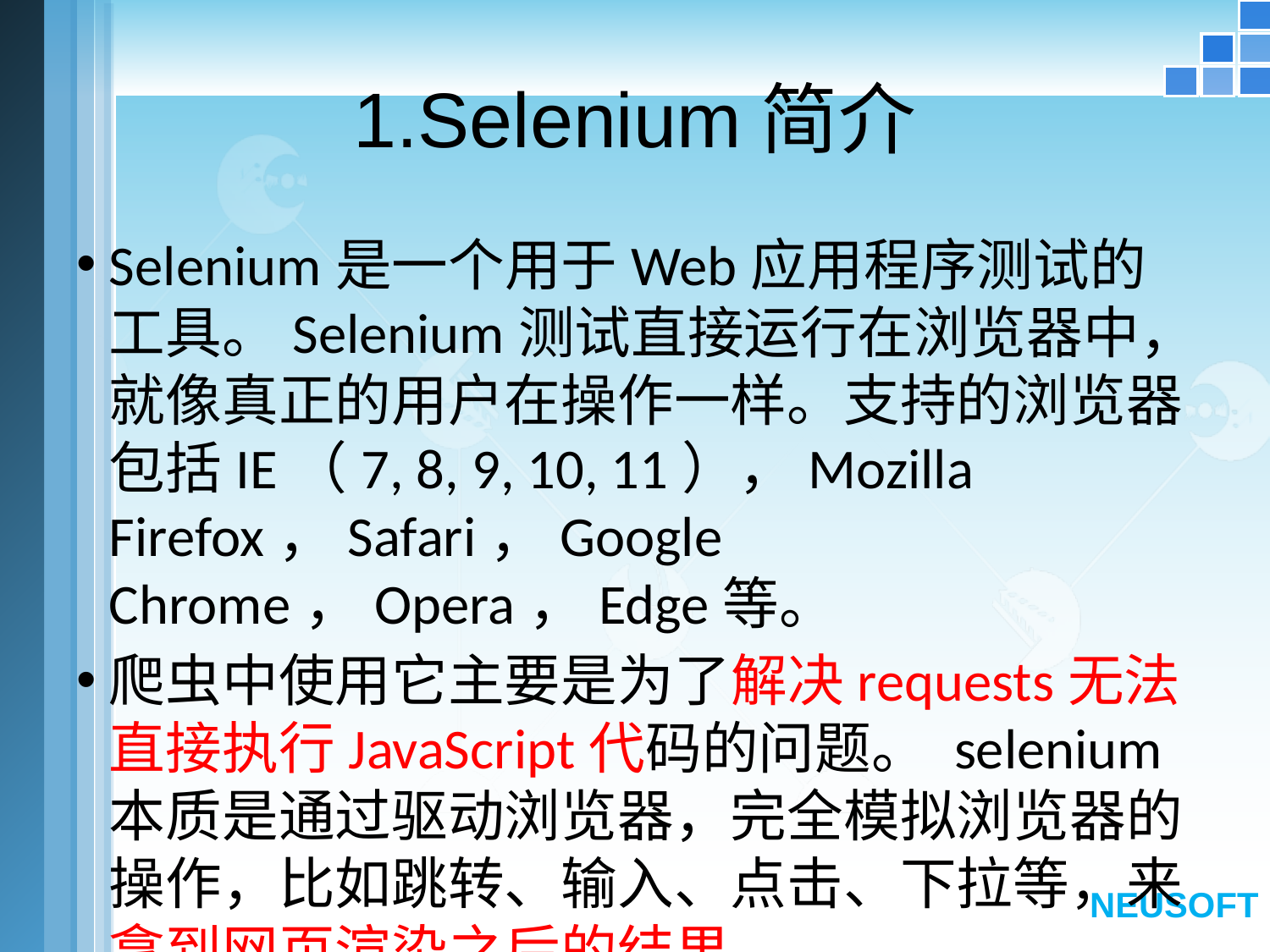

# 1.Selenium简介
Selenium是一个用于Web应用程序测试的工具。Selenium测试直接运行在浏览器中，就像真正的用户在操作一样。支持的浏览器包括IE（7, 8, 9, 10, 11），Mozilla Firefox，Safari，Google Chrome，Opera，Edge等。
爬虫中使用它主要是为了解决requests无法直接执行JavaScript代码的问题。 selenium本质是通过驱动浏览器，完全模拟浏览器的操作，比如跳转、输入、点击、下拉等，来拿到网页渲染之后的结果